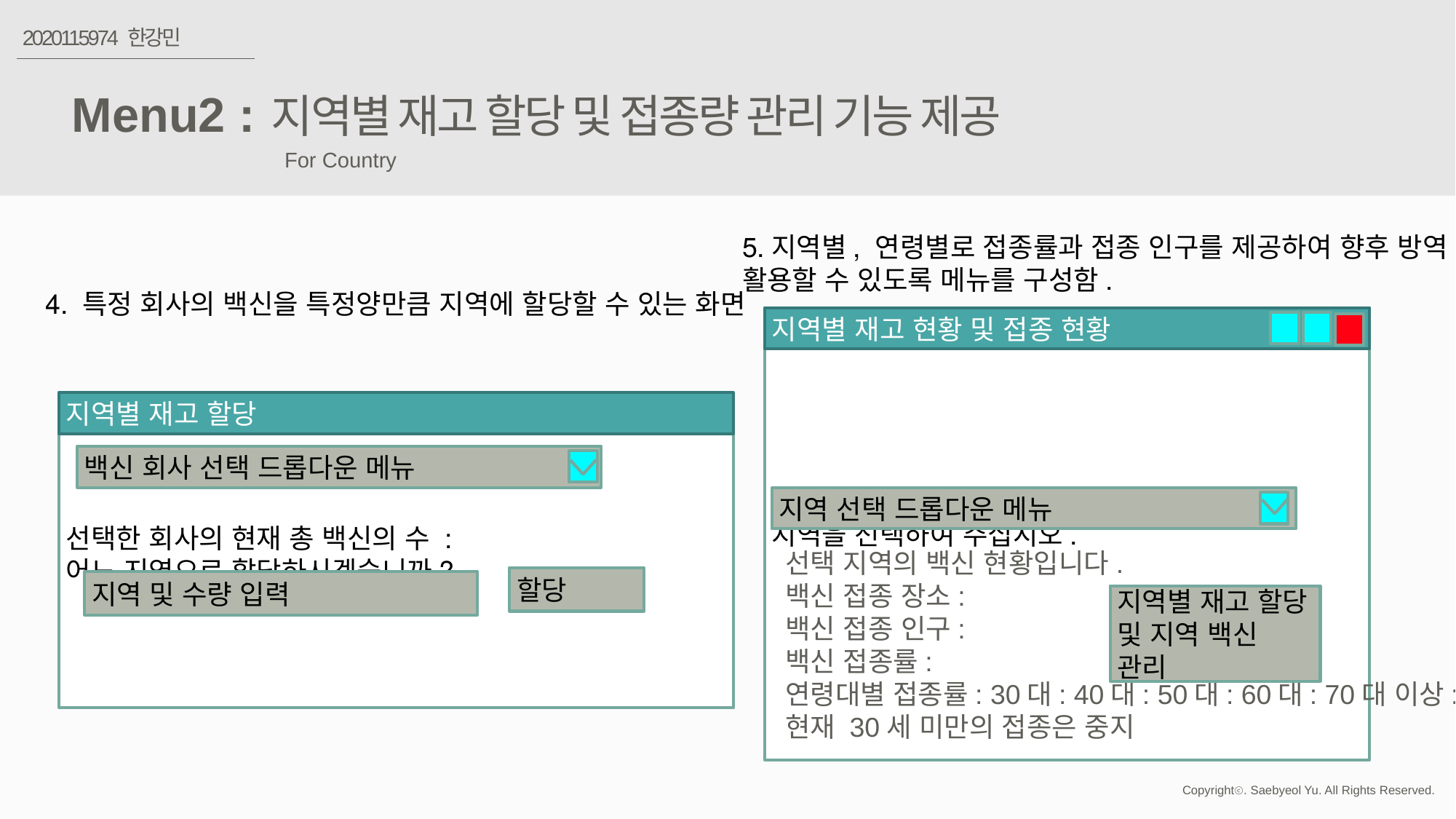

2020115974 한강민

Menu2 :
지역별 재고 할당 및 접종량 관리 기능 제공
For Country
5.지역별, 연령별로 접종률과 접종 인구를 제공하여 향후 방역 대책에
활용할 수 있도록 메뉴를 구성함.
4. 특정 회사의 백신을 특정양만큼 지역에 할당할 수 있는 화면
지역별 재고 현황 및 접종 현황

지역을 선택하여 주십시오.

지역 선택 드롭다운 메뉴

선택 지역의 백신 현황입니다.
백신 접종 장소:
백신 접종 인구:
백신 접종률:
연령대별 접종률: 30대: 40대: 50대: 60대: 70대 이상:
현재 30세 미만의 접종은 중지

지역별 재고 할당 및 지역 백신 관리
지역별 재고 할당

백신 회사 선택 드롭다운 메뉴

지역 및 수량 입력

선택한 회사의 현재 총 백신의 수 :
어느 지역으로 할당하시겠습니까?

할당